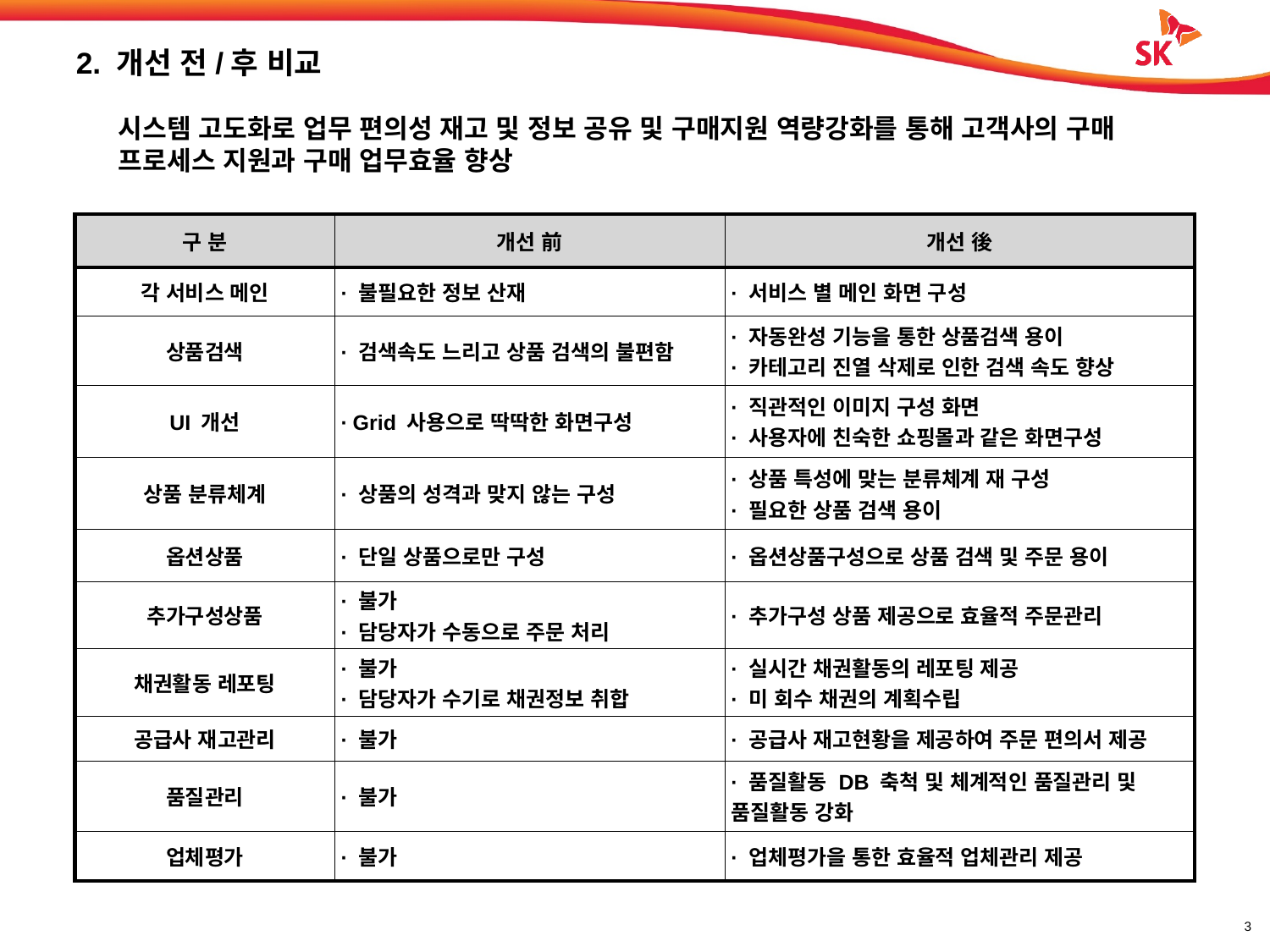

# 2. 개선 전/후 비교
시스템 고도화로 업무 편의성 재고 및 정보 공유 및 구매지원 역량강화를 통해 고객사의 구매 프로세스 지원과 구매 업무효율 향상
| 구 분 | 개선 前 | 개선 後 |
| --- | --- | --- |
| 각 서비스 메인 | ∙ 불필요한 정보 산재 | ∙ 서비스 별 메인 화면 구성 |
| 상품검색 | ∙ 검색속도 느리고 상품 검색의 불편함 | ∙ 자동완성 기능을 통한 상품검색 용이 ∙ 카테고리 진열 삭제로 인한 검색 속도 향상 |
| UI 개선 | ∙ Grid 사용으로 딱딱한 화면구성 | ∙ 직관적인 이미지 구성 화면 ∙ 사용자에 친숙한 쇼핑몰과 같은 화면구성 |
| 상품 분류체계 | ∙ 상품의 성격과 맞지 않는 구성 | ∙ 상품 특성에 맞는 분류체계 재 구성 ∙ 필요한 상품 검색 용이 |
| 옵션상품 | ∙ 단일 상품으로만 구성 | ∙ 옵션상품구성으로 상품 검색 및 주문 용이 |
| 추가구성상품 | ∙ 불가 ∙ 담당자가 수동으로 주문 처리 | ∙ 추가구성 상품 제공으로 효율적 주문관리 |
| 채권활동 레포팅 | ∙ 불가 ∙ 담당자가 수기로 채권정보 취합 | ∙ 실시간 채권활동의 레포팅 제공 ∙ 미 회수 채권의 계획수립 |
| 공급사 재고관리 | ∙ 불가 | ∙ 공급사 재고현황을 제공하여 주문 편의서 제공 |
| 품질관리 | ∙ 불가 | ∙ 품질활동 DB 축척 및 체계적인 품질관리 및 품질활동 강화 |
| 업체평가 | ∙ 불가 | ∙ 업체평가을 통한 효율적 업체관리 제공 |